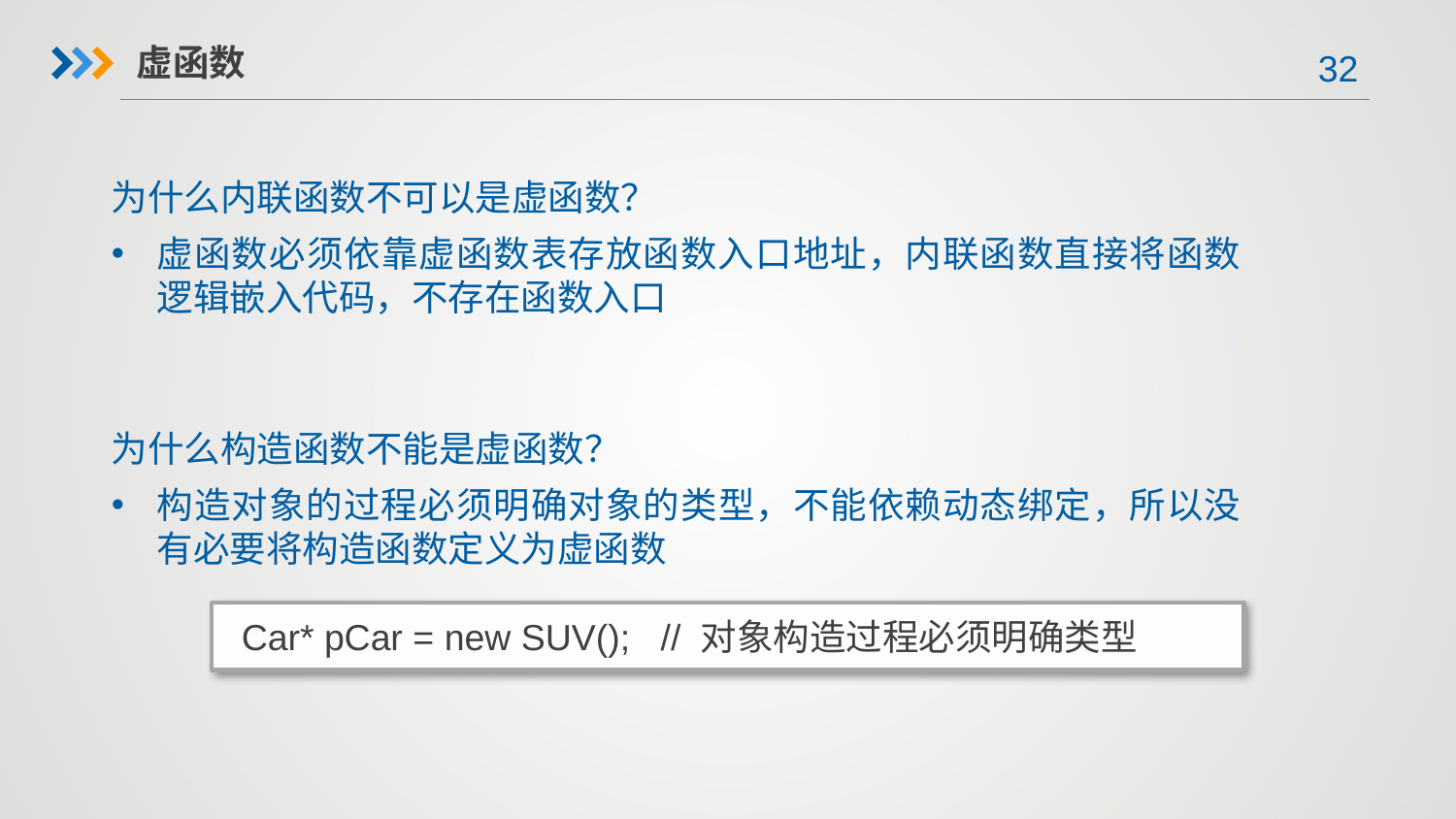

虚函数
为什么内联函数不可以是虚函数？
虚函数必须依靠虚函数表存放函数入口地址，内联函数直接将函数逻辑嵌入代码，不存在函数入口
为什么构造函数不能是虚函数？
构造对象的过程必须明确对象的类型，不能依赖动态绑定，所以没有必要将构造函数定义为虚函数

Car* pCar = new SUV();   // 对象构造过程必须明确类型